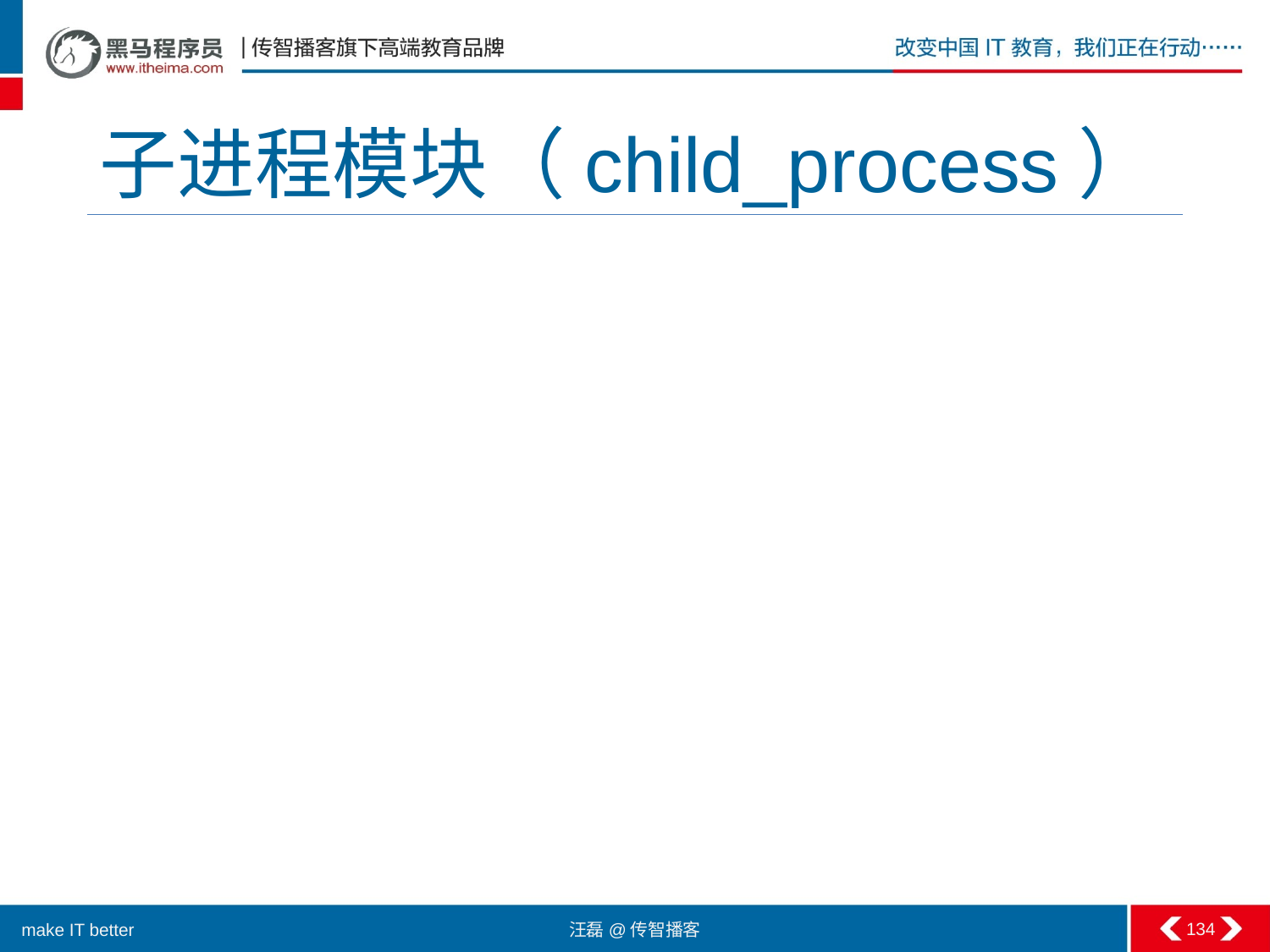

# 子进程模块（child_process）

134
汪磊@传智播客
make IT better